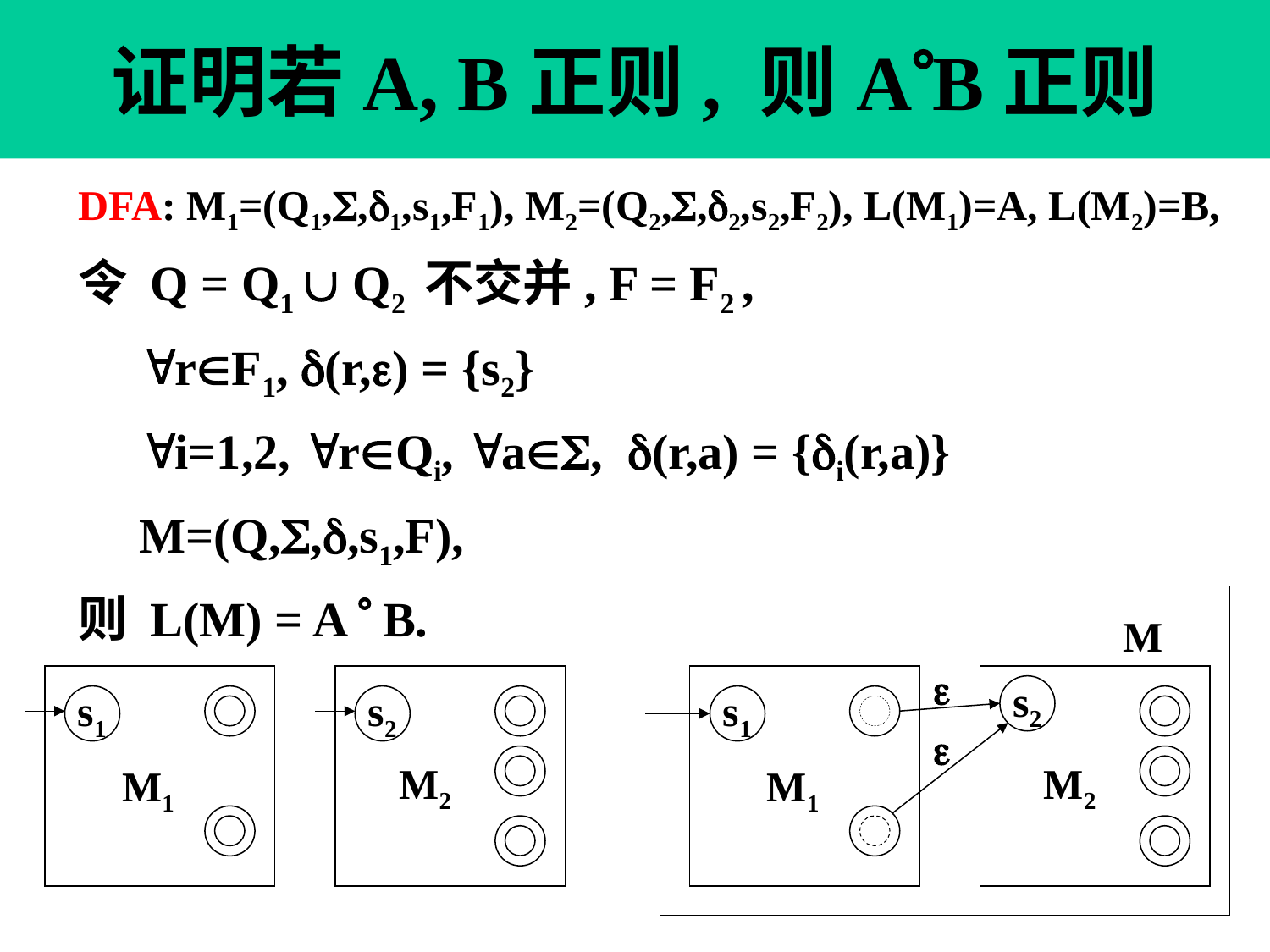

# 证明若A, B正则, 则A°B正则
DFA: M1=(Q1,Σ,δ1,s1,F1), M2=(Q2,Σ,δ2,s2,F2), L(M1)=A, L(M2)=B,
令 Q = Q1 ∪ Q2 不交并, F = F2 ,
     ∀r∈F1, δ(r,ε) = {s2}
     ∀i=1,2, ∀r∈Qi, ∀a∈Σ,  δ(r,a) = {δi(r,a)}
     M=(Q,Σ,δ,s1,F),
则 L(M) = A ° B.

M
ε

s2
s1

ε
M2

M1

s1

M1

s2

M2